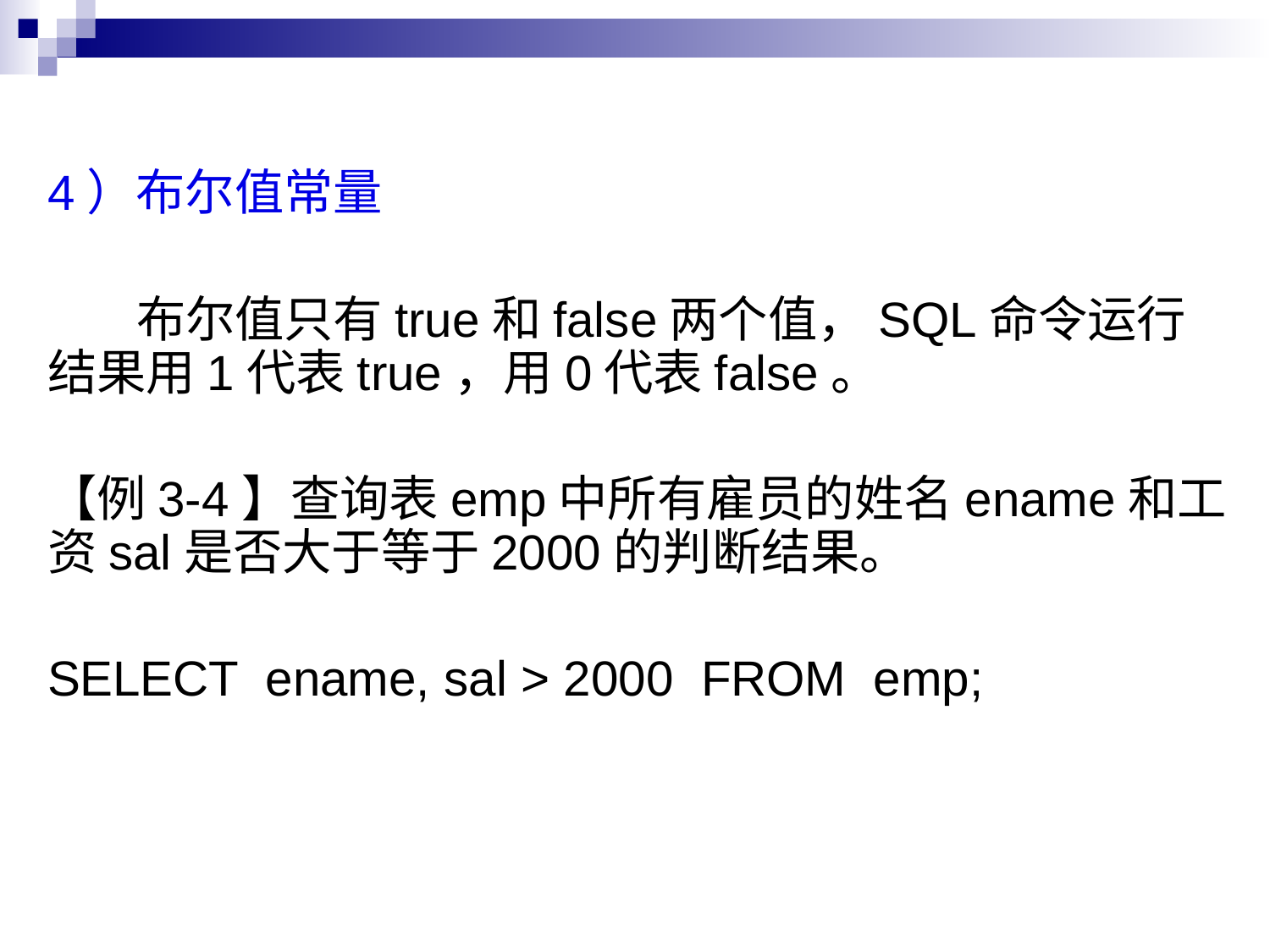

4）布尔值常量

       布尔值只有true和false两个值，SQL命令运行结果用1代表true，用0代表false。

【例3-4】查询表emp中所有雇员的姓名ename和工资sal是否大于等于2000的判断结果。

SELECT  ename, sal > 2000  FROM  emp;